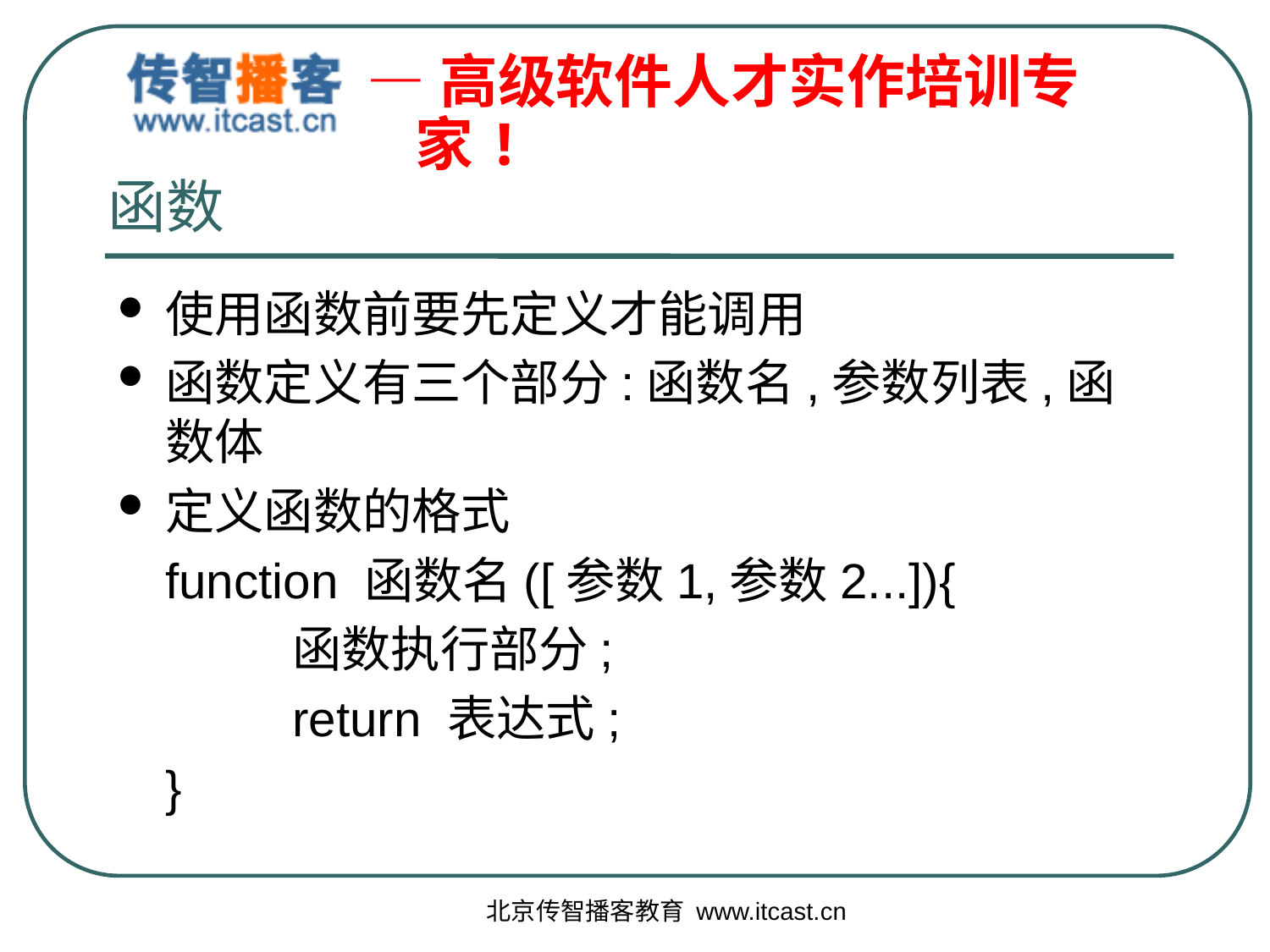

# 函数
使用函数前要先定义才能调用
函数定义有三个部分:函数名,参数列表,函数体
定义函数的格式
	function 函数名([参数1,参数2...]){
		函数执行部分;
		return 表达式;
	}

北京传智播客教育 www.itcast.cn